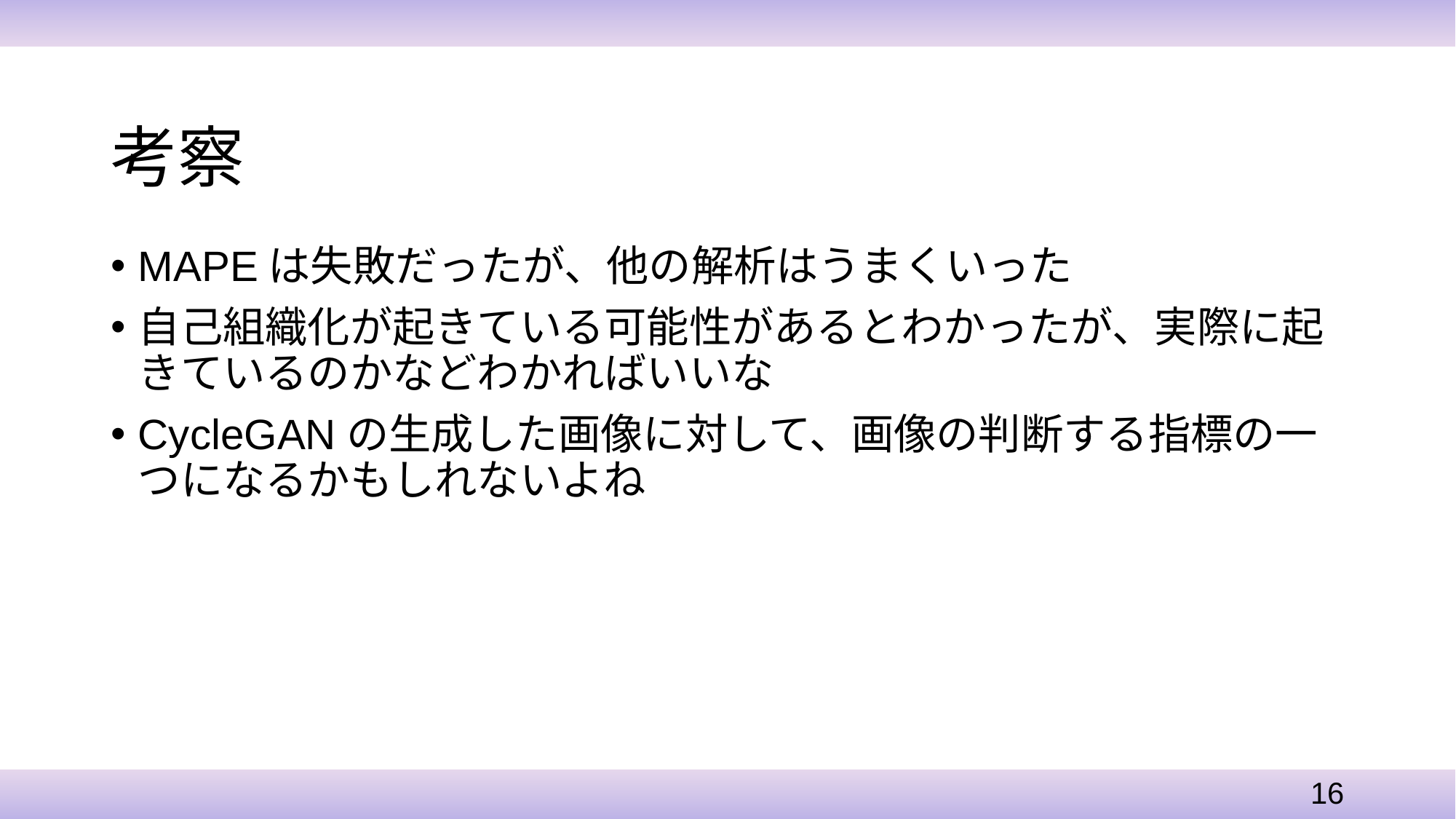

# 考察
MAPEは失敗だったが、他の解析はうまくいった
自己組織化が起きている可能性があるとわかったが、実際に起きているのかなどわかればいいな
CycleGANの生成した画像に対して、画像の判断する指標の一つになるかもしれないよね

16